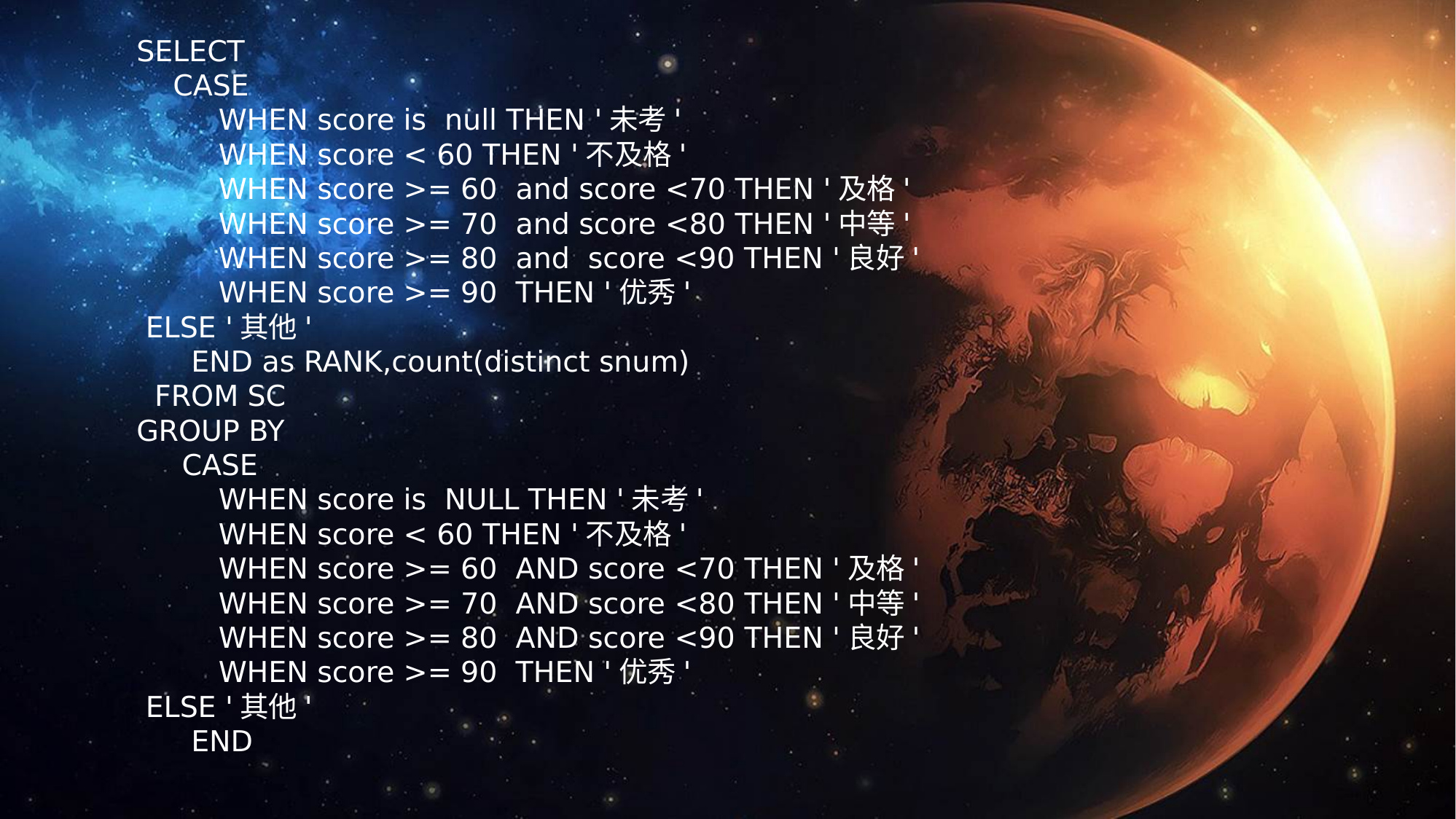

SELECT
    CASE
         WHEN score is  null THEN '未考'
         WHEN score < 60 THEN '不及格'
         WHEN score >= 60  and score <70 THEN '及格'
         WHEN score >= 70  and score <80 THEN '中等'
         WHEN score >= 80  and  score <90 THEN '良好'
         WHEN score >= 90  THEN '优秀'
 ELSE '其他'
      END as RANK,count(distinct snum)
  FROM SC
GROUP BY
     CASE
         WHEN score is  NULL THEN '未考'
         WHEN score < 60 THEN '不及格'
         WHEN score >= 60  AND score <70 THEN '及格'
         WHEN score >= 70  AND score <80 THEN '中等'
         WHEN score >= 80  AND score <90 THEN '良好'
         WHEN score >= 90  THEN '优秀'
 ELSE '其他'
      END